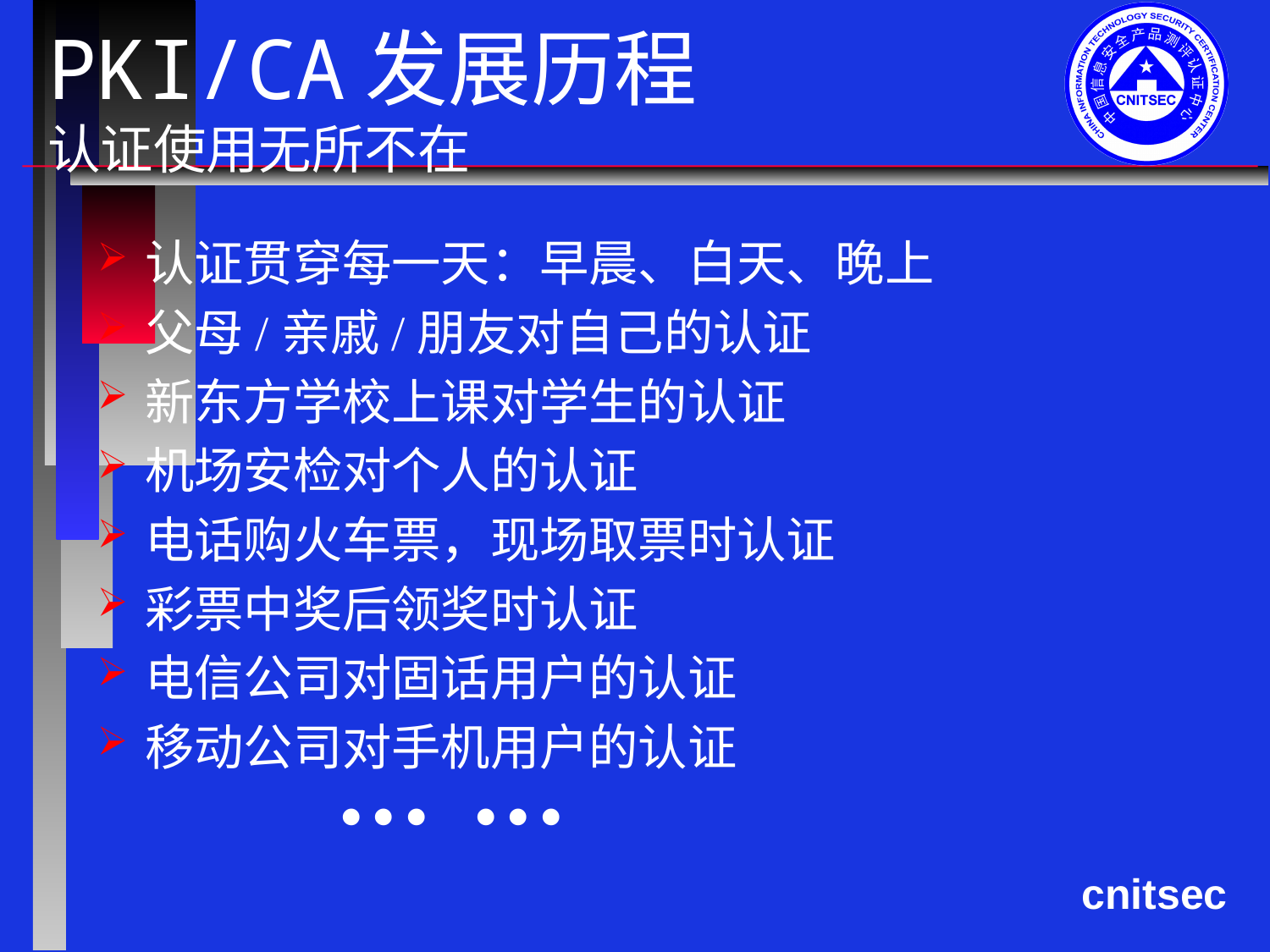

# PKI/CA发展历程 认证使用无所不在
认证贯穿每一天：早晨、白天、晚上
父母/亲戚/朋友对自己的认证
新东方学校上课对学生的认证
机场安检对个人的认证
电话购火车票，现场取票时认证
彩票中奖后领奖时认证
电信公司对固话用户的认证
移动公司对手机用户的认证
                    • • •    • • •